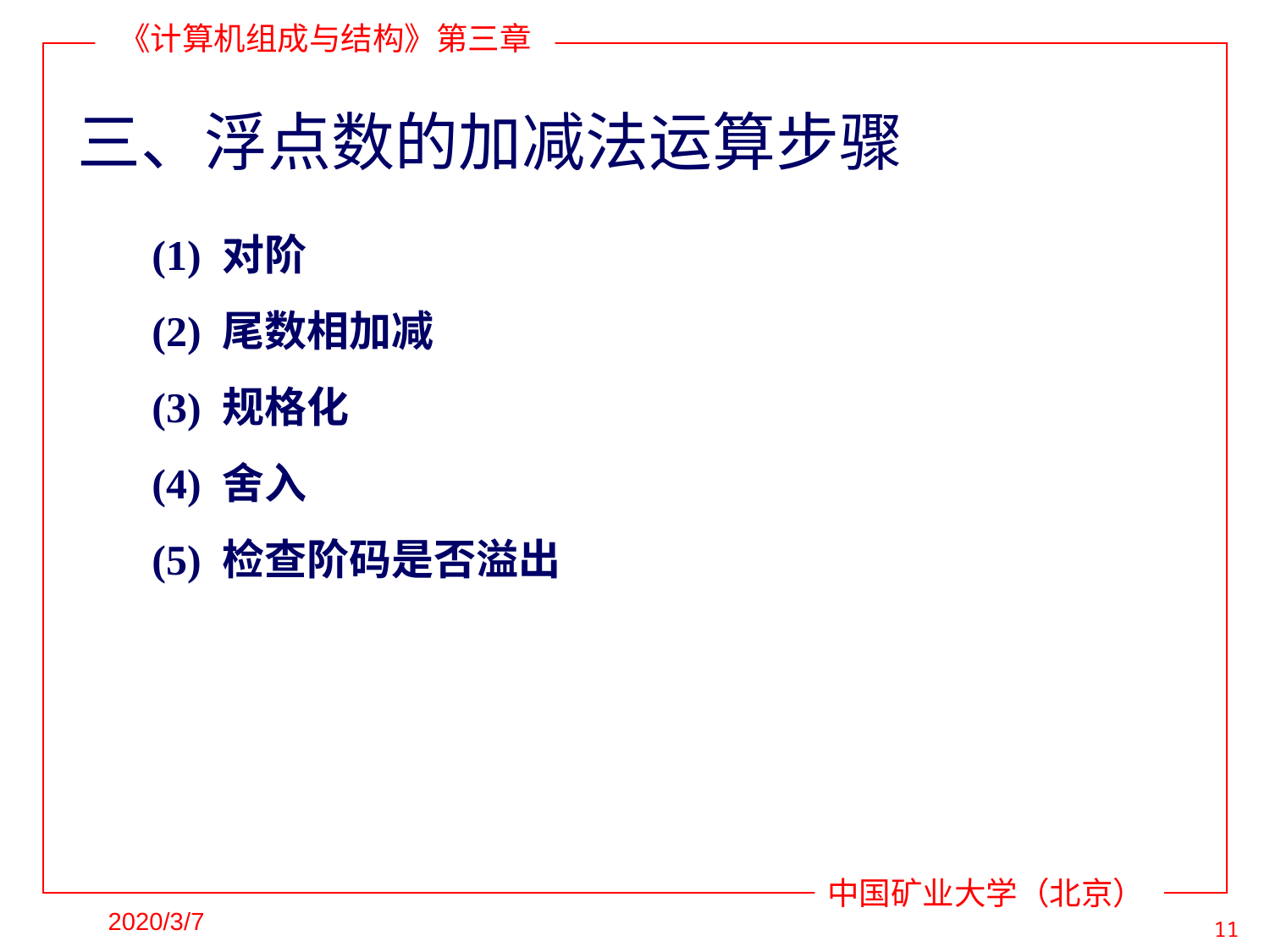

# 三、浮点数的加减法运算步骤
       (1) 对阶
       (2) 尾数相加减
       (3) 规格化
       (4) 舍入
       (5) 检查阶码是否溢出

2020/3/7